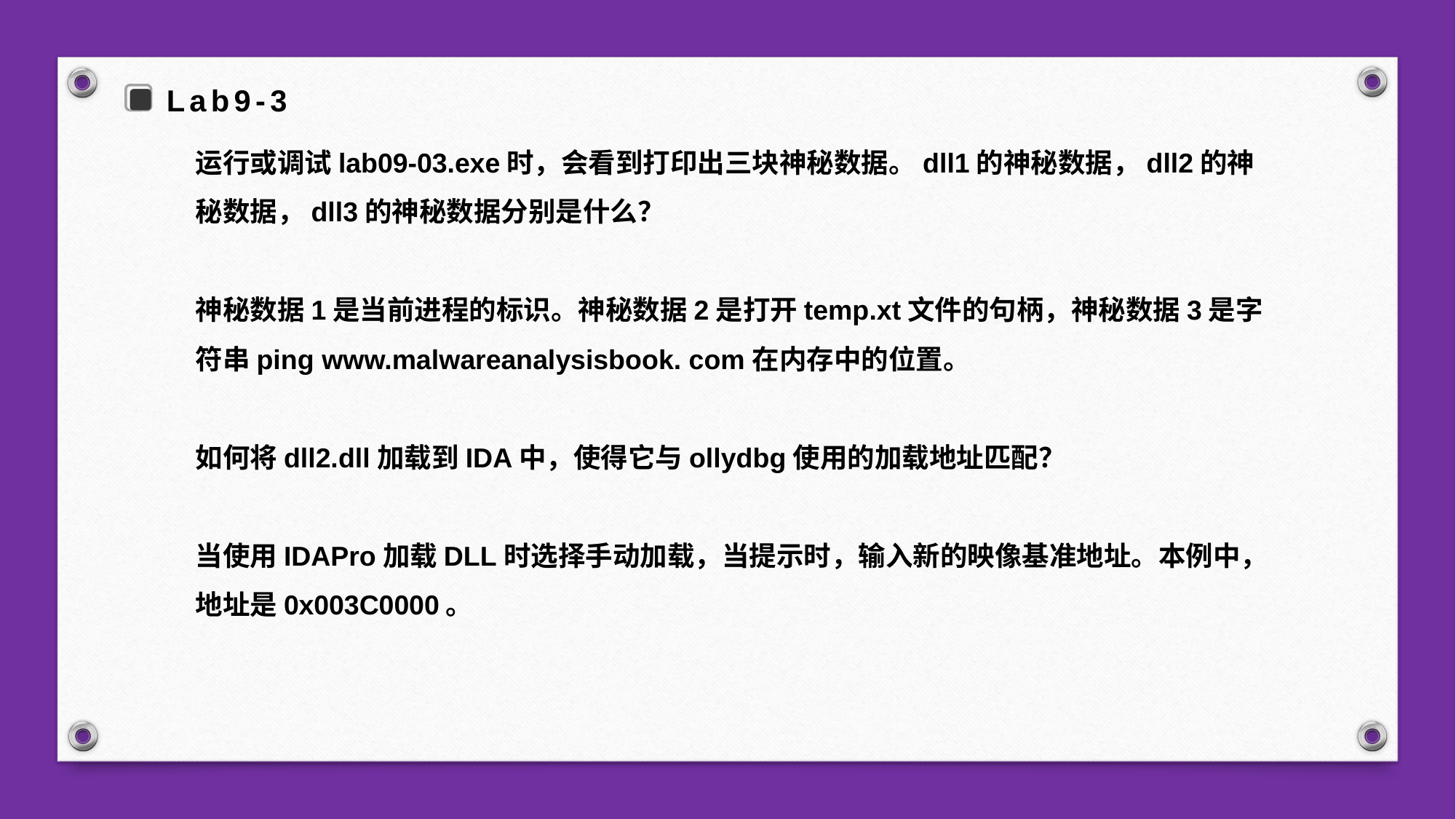

Lab9-3

运行或调试lab09-03.exe时，会看到打印出三块神秘数据。dll1的神秘数据，dll2的神秘数据，dll3的神秘数据分别是什么？

神秘数据1是当前进程的标识。神秘数据2是打开temp.xt文件的句柄，神秘数据3是字符串ping www.malwareanalysisbook. com在内存中的位置。

如何将dll2.dll加载到IDA中，使得它与ollydbg使用的加载地址匹配？

当使用IDAPro加载DLL时选择手动加载，当提示时，输入新的映像基准地址。本例中，地址是0x003C0000。